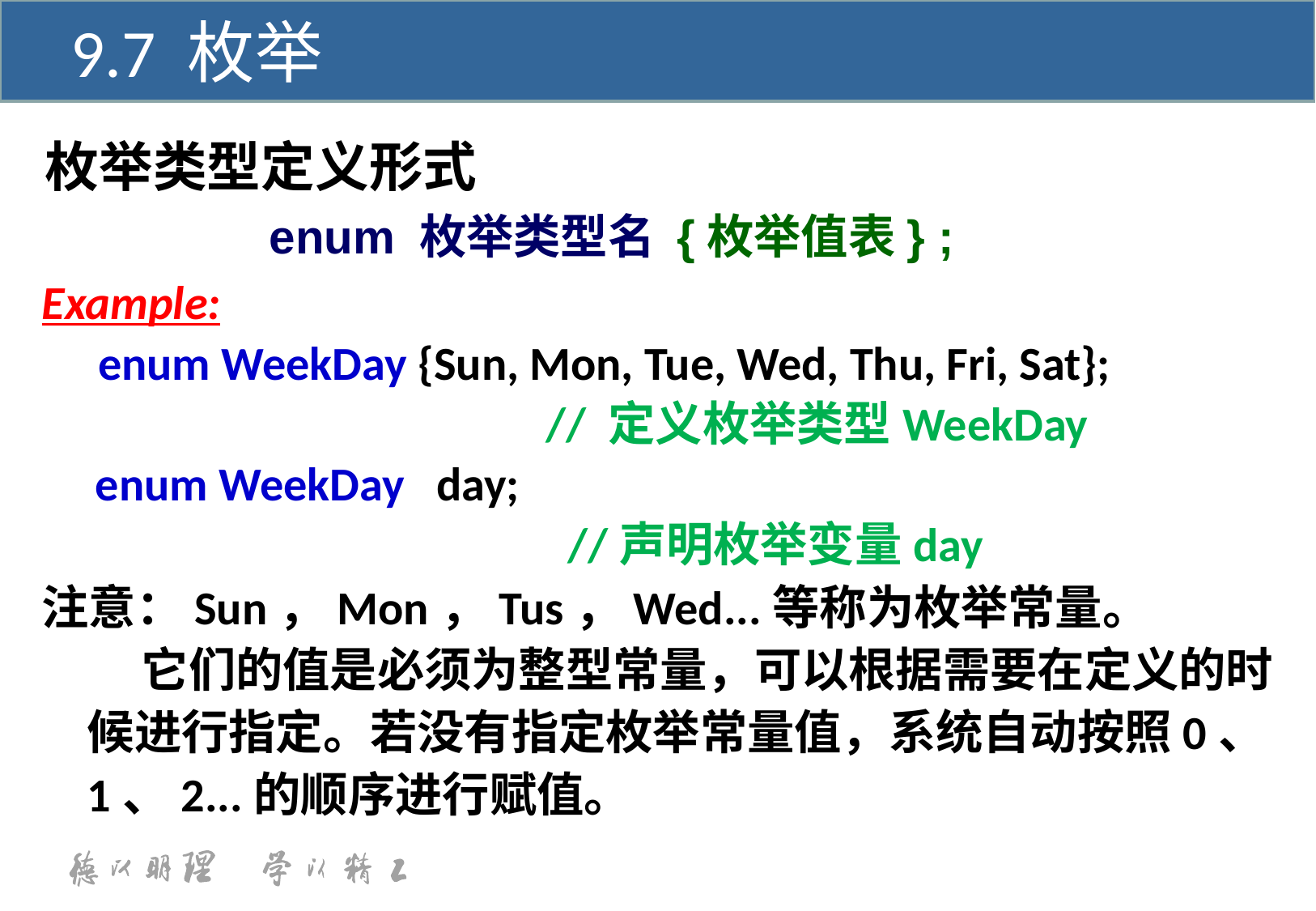

9.7 枚举
枚举类型定义形式
enum 枚举类型名 {枚举值表} ;
Example:
	 enum WeekDay {Sun, Mon, Tue, Wed, Thu, Fri, Sat};
                                               // 定义枚举类型WeekDay
     enum WeekDay   day;
                                                 //声明枚举变量day
注意：Sun，Mon，Tus，Wed...等称为枚举常量。
	    它们的值是必须为整型常量，可以根据需要在定义的时候进行指定。若没有指定枚举常量值，系统自动按照0、1、2...的顺序进行赋值。

138